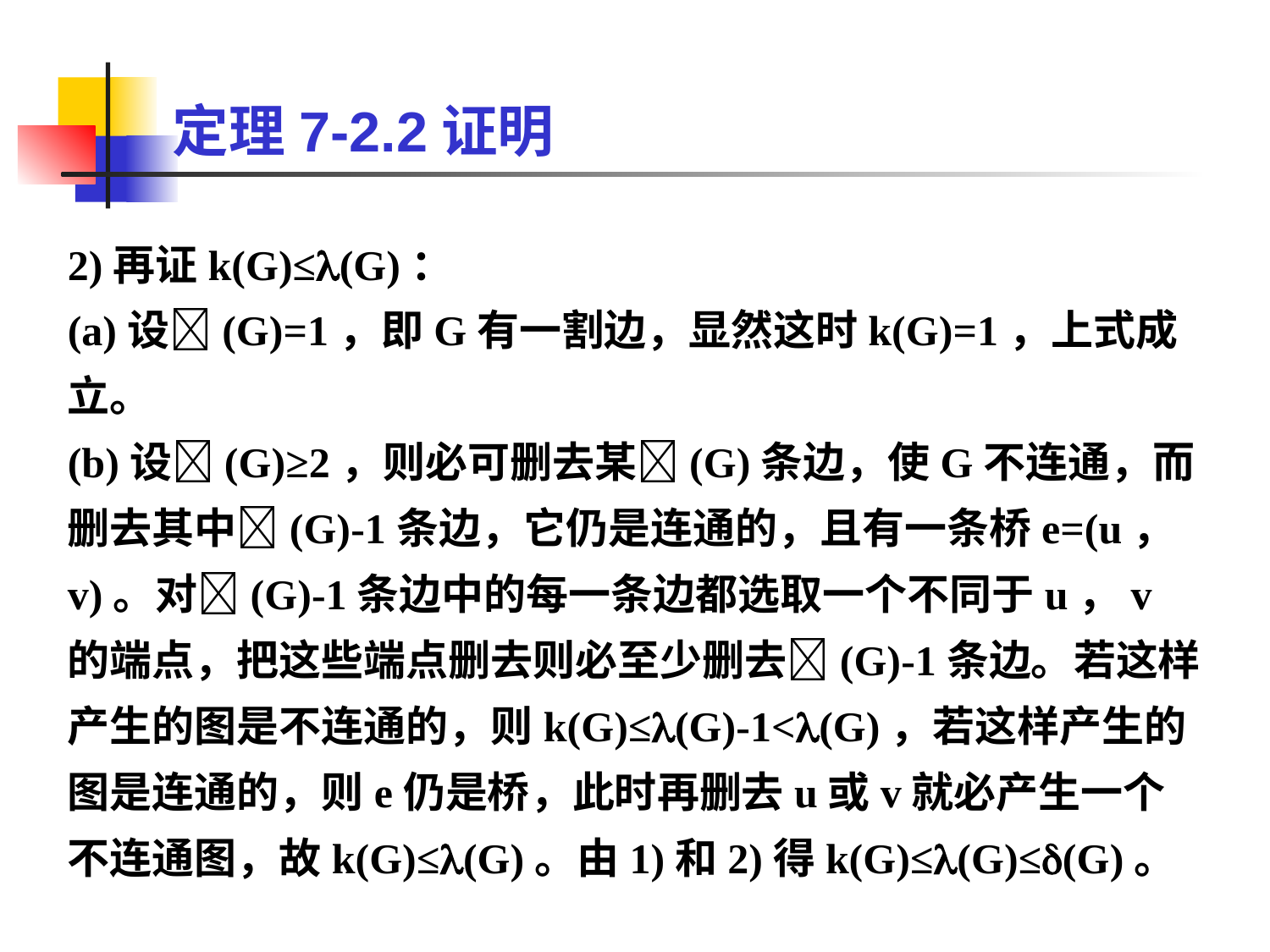

# 定理7-2.2证明
2)再证k(G)≤λ(G)：
(a)设λ(G)=1，即G有一割边，显然这时k(G)=1，上式成立。
(b)设λ(G)≥2，则必可删去某λ(G)条边，使G不连通，而删去其中λ(G)-1条边，它仍是连通的，且有一条桥e=(u，v)。对λ(G)-1条边中的每一条边都选取一个不同于u，v的端点，把这些端点删去则必至少删去λ(G)-1条边。若这样产生的图是不连通的，则k(G)≤λ(G)-1<λ(G)，若这样产生的图是连通的，则e仍是桥，此时再删去u或v就必产生一个不连通图，故k(G)≤λ(G)。由1)和2)得k(G)≤λ(G)≤δ(G)。

48